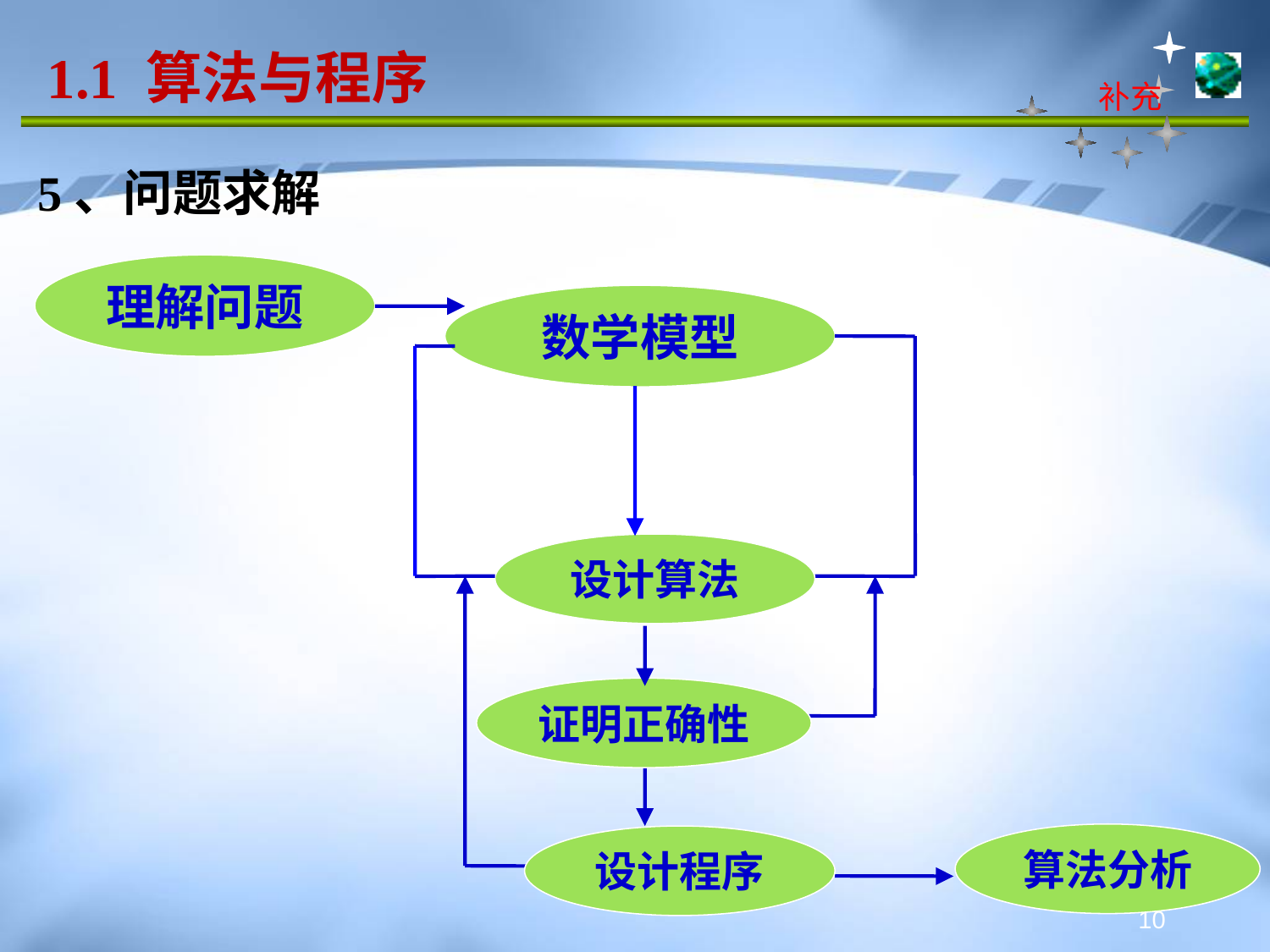

1.1 算法与程序
补充
# 5、问题求解
理解问题
数学模型

设计算法

设计程序

证明正确性

算法分析

10